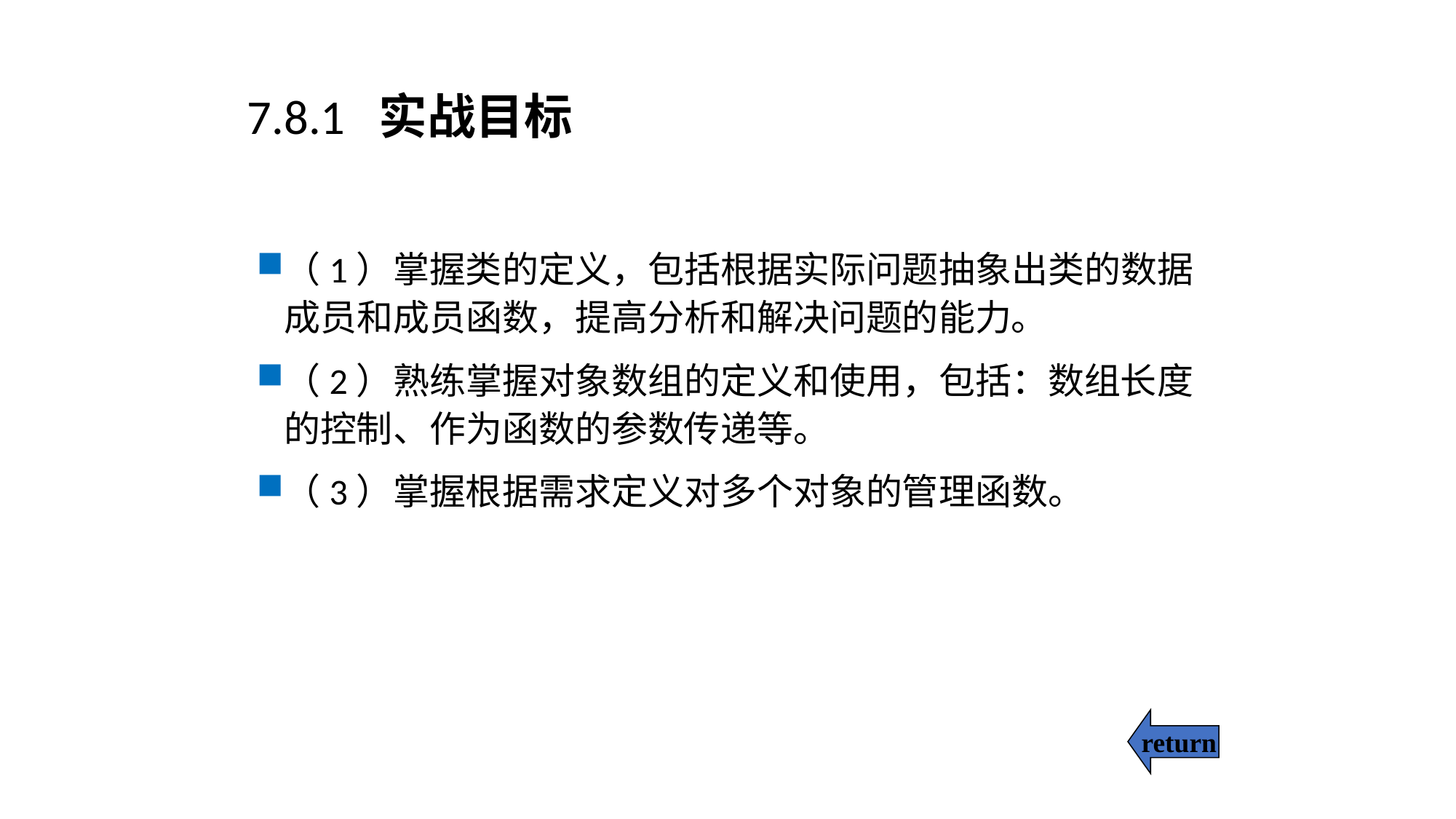

# 7.8.1  实战目标
（1）掌握类的定义，包括根据实际问题抽象出类的数据成员和成员函数，提高分析和解决问题的能力。
（2）熟练掌握对象数组的定义和使用，包括：数组长度的控制、作为函数的参数传递等。
（3）掌握根据需求定义对多个对象的管理函数。
return